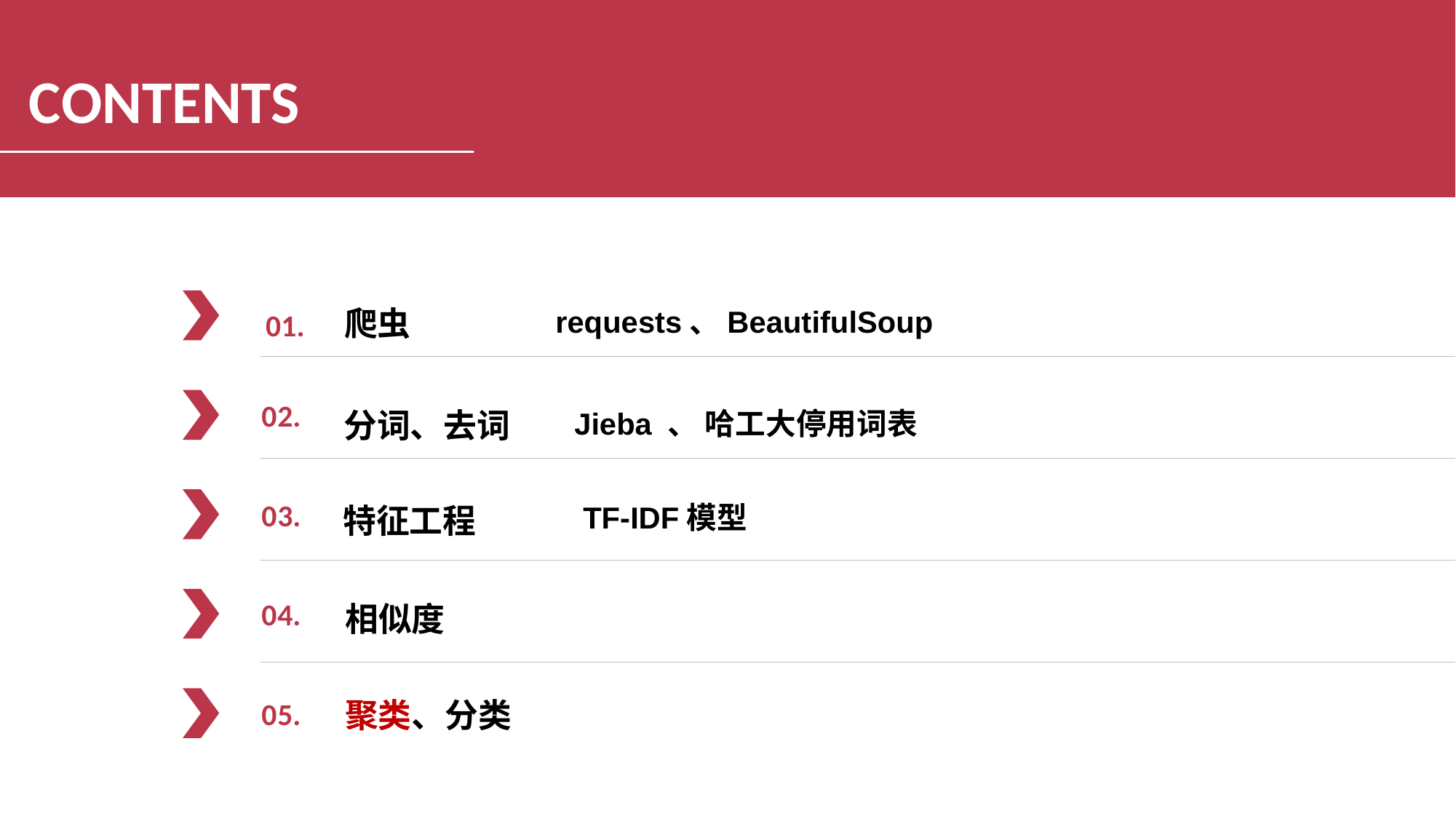

C ONTENTS
爬虫
 01.

 requests、BeautifulSoup
0 2.
分词、去词
Jieba 、 哈工大停用词表

特征工程
0 3.

TF-IDF模型
0 4.

聚类、分类
0 5.

#
相似度